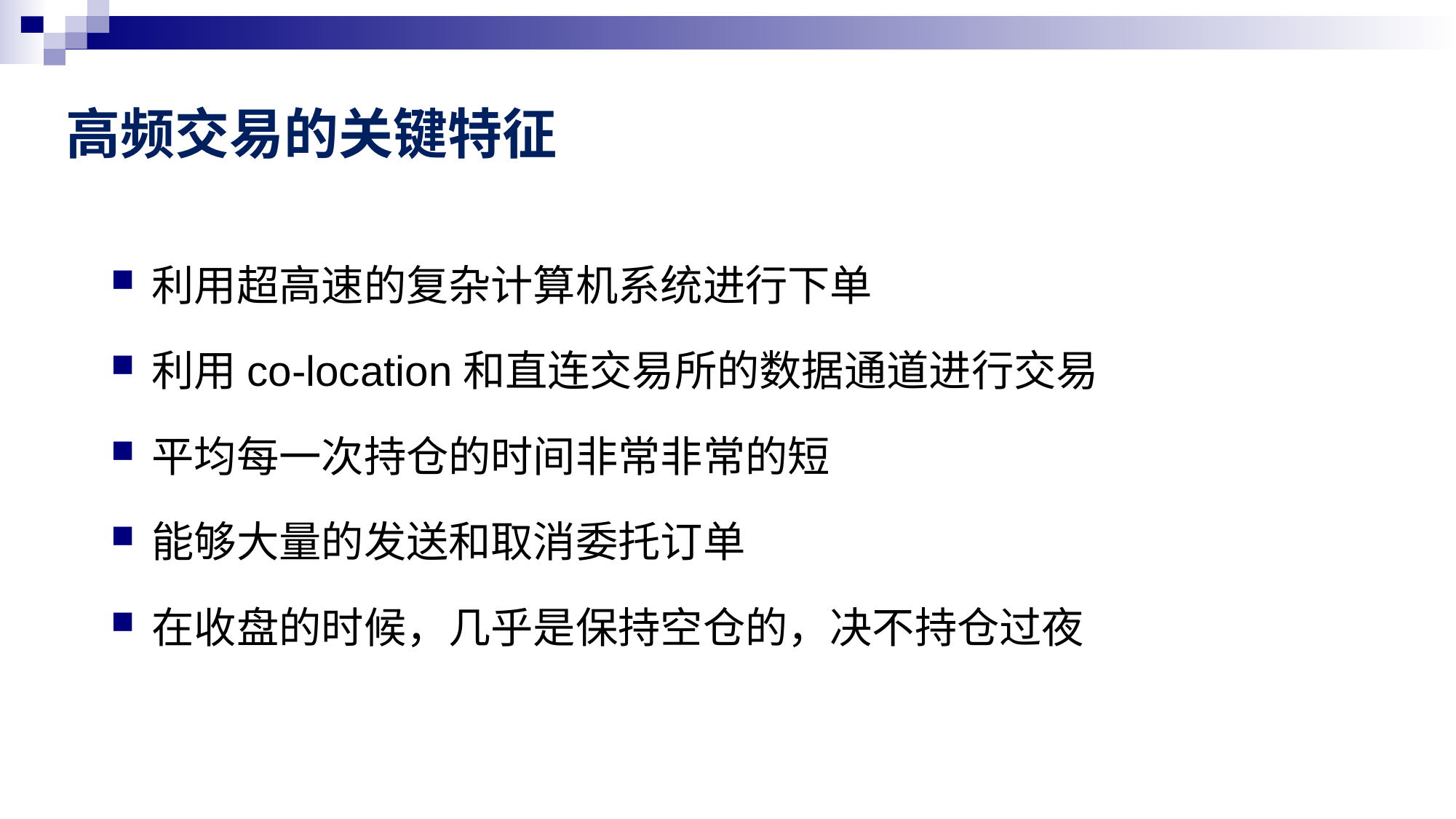

# 高频交易的关键特征
利用超高速的复杂计算机系统进行下单
利用co-location和直连交易所的数据通道进行交易
平均每一次持仓的时间非常非常的短
能够大量的发送和取消委托订单
在收盘的时候，几乎是保持空仓的，决不持仓过夜